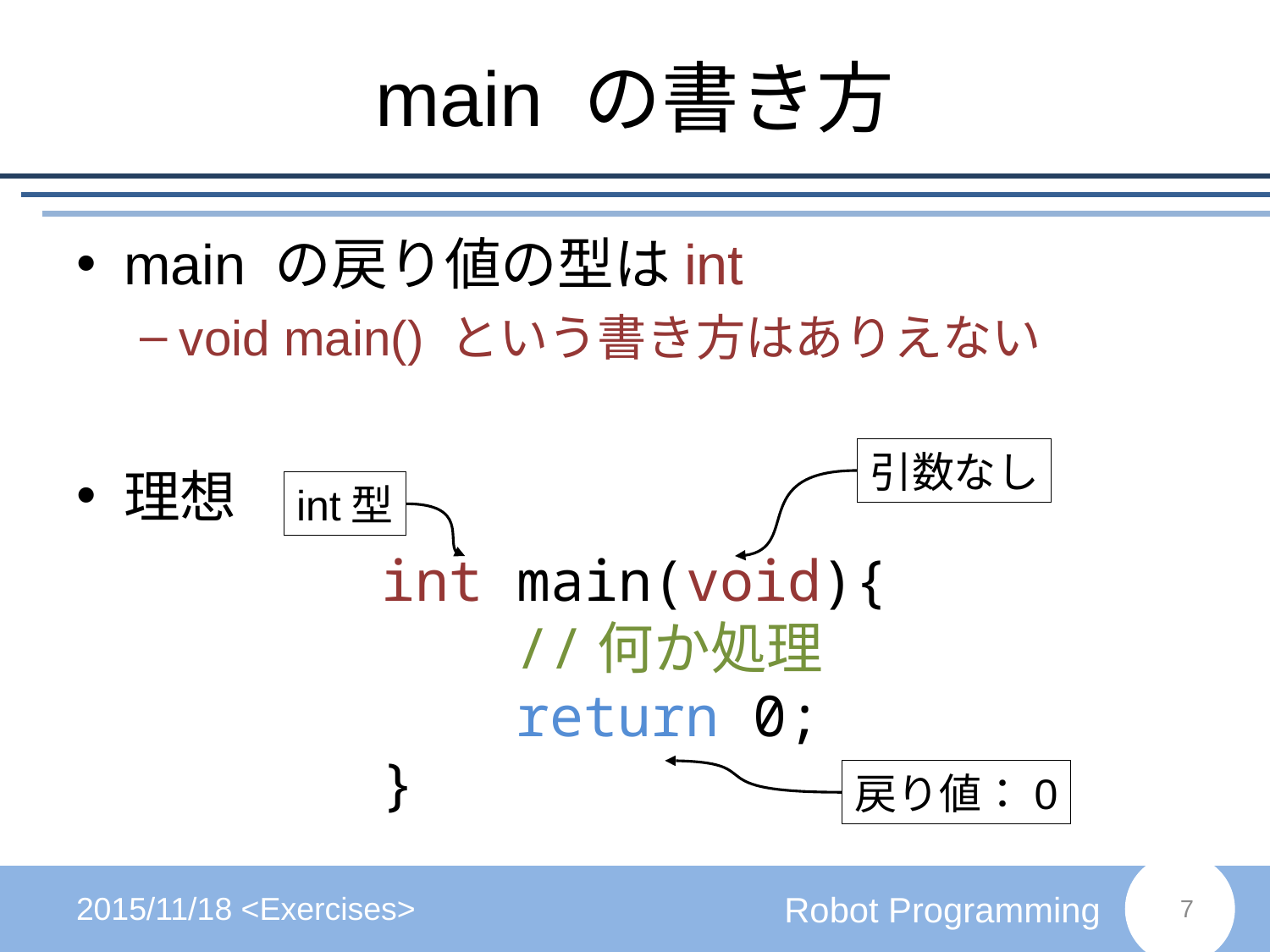

# main の書き方
main の戻り値の型はint
void main() という書き方はありえない

理想
引数なし
int型
int main(void){
    //何か処理
    return 0;
}
戻り値：0
2015/11/18 <Exercises>
7